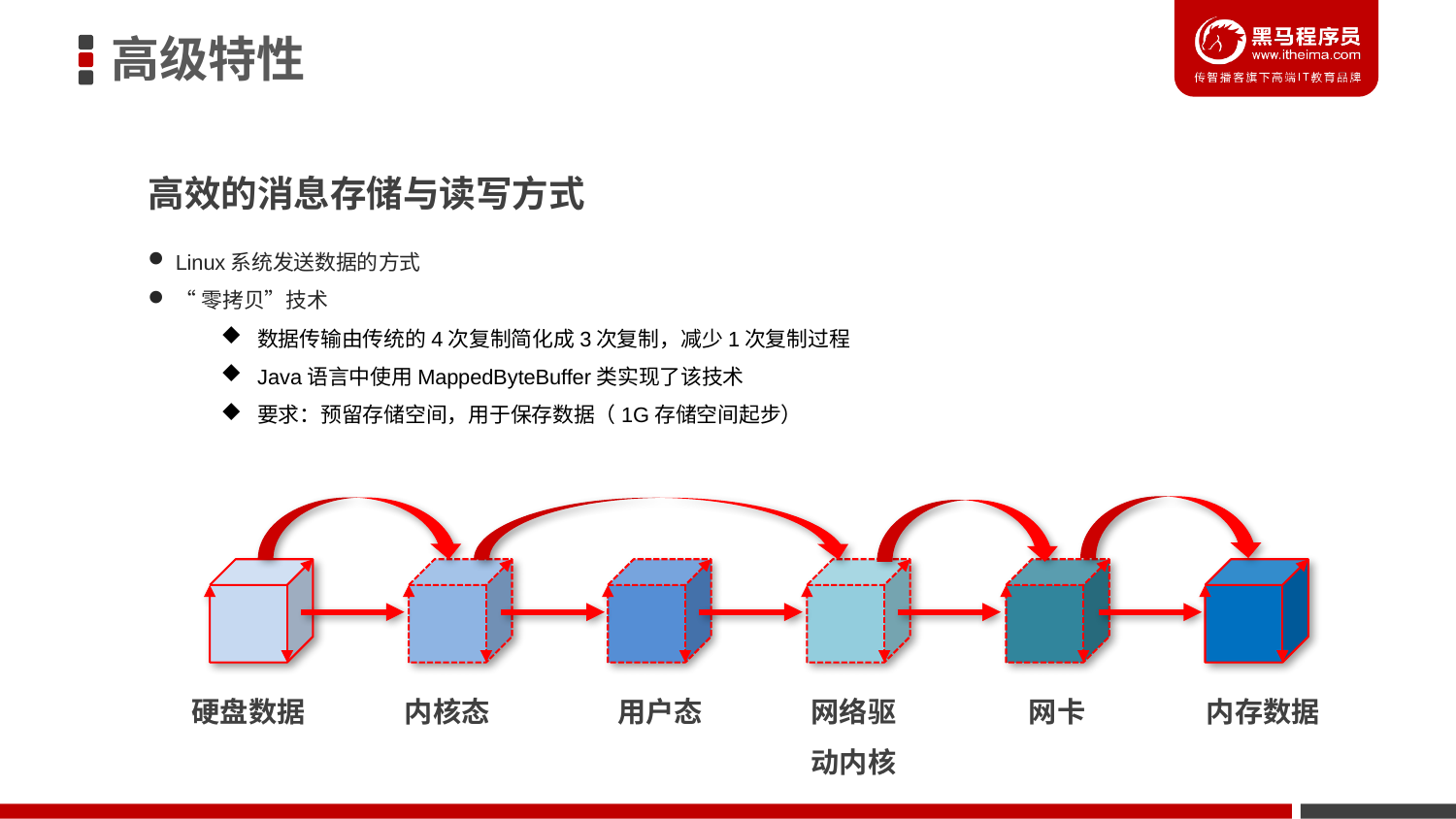

高级特性
高效的消息存储与读写方式
Linux系统发送数据的方式
“零拷贝”技术
数据传输由传统的4次复制简化成3次复制，减少1次复制过程
Java语言中使用MappedByteBuffer类实现了该技术
要求：预留存储空间，用于保存数据（1G存储空间起步）

硬盘数据

内核态

用户态

网络驱动内核

网卡

内存数据